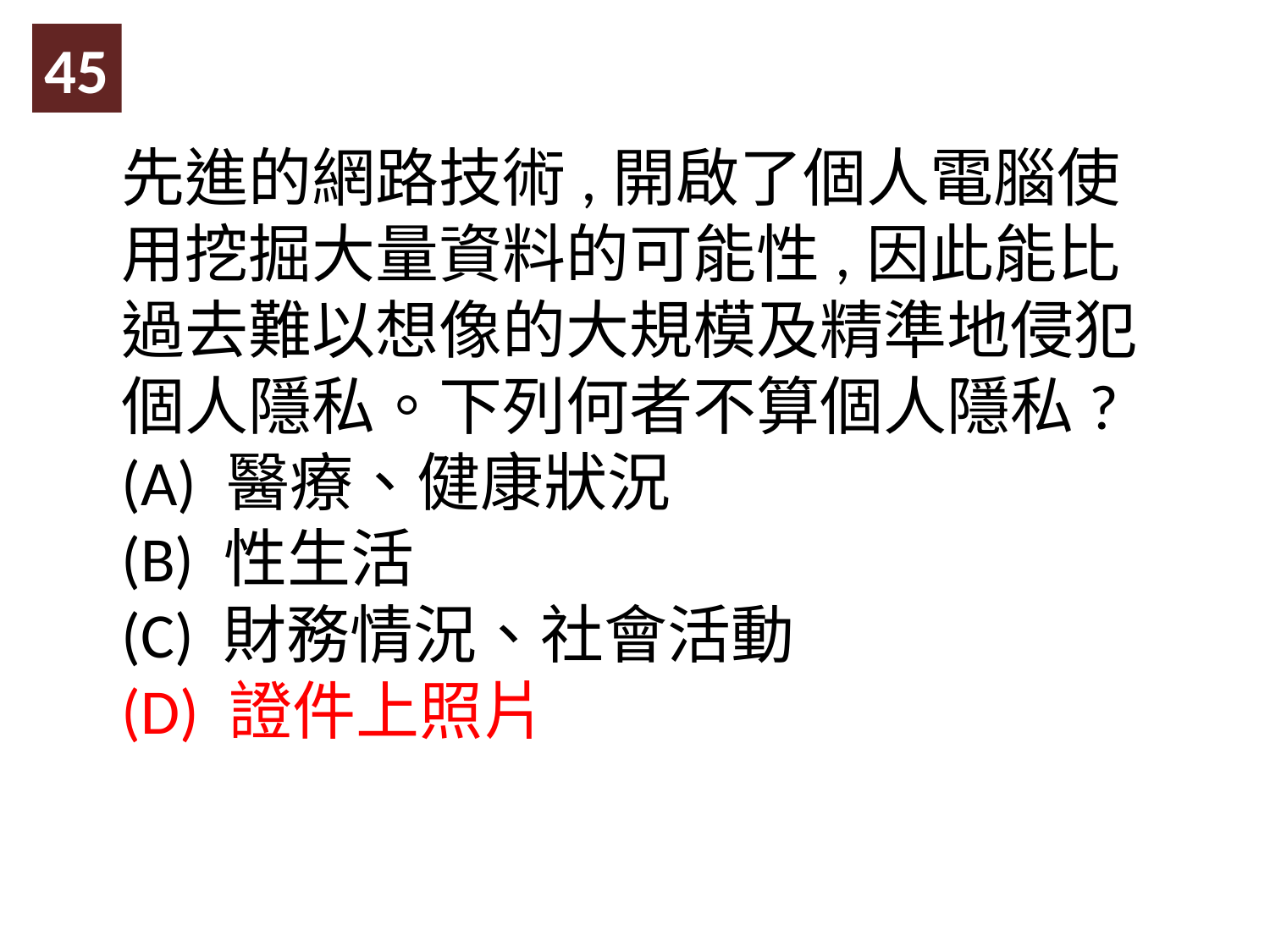

45
先進的網路技術,開啟了個人電腦使用挖掘大量資料的可能性,因此能比過去難以想像的大規模及精準地侵犯個人隱私。下列何者不算個人隱私?
(A) 醫療、健康狀況
(B) 性生活
(C) 財務情況、社會活動
(D) 證件上照片